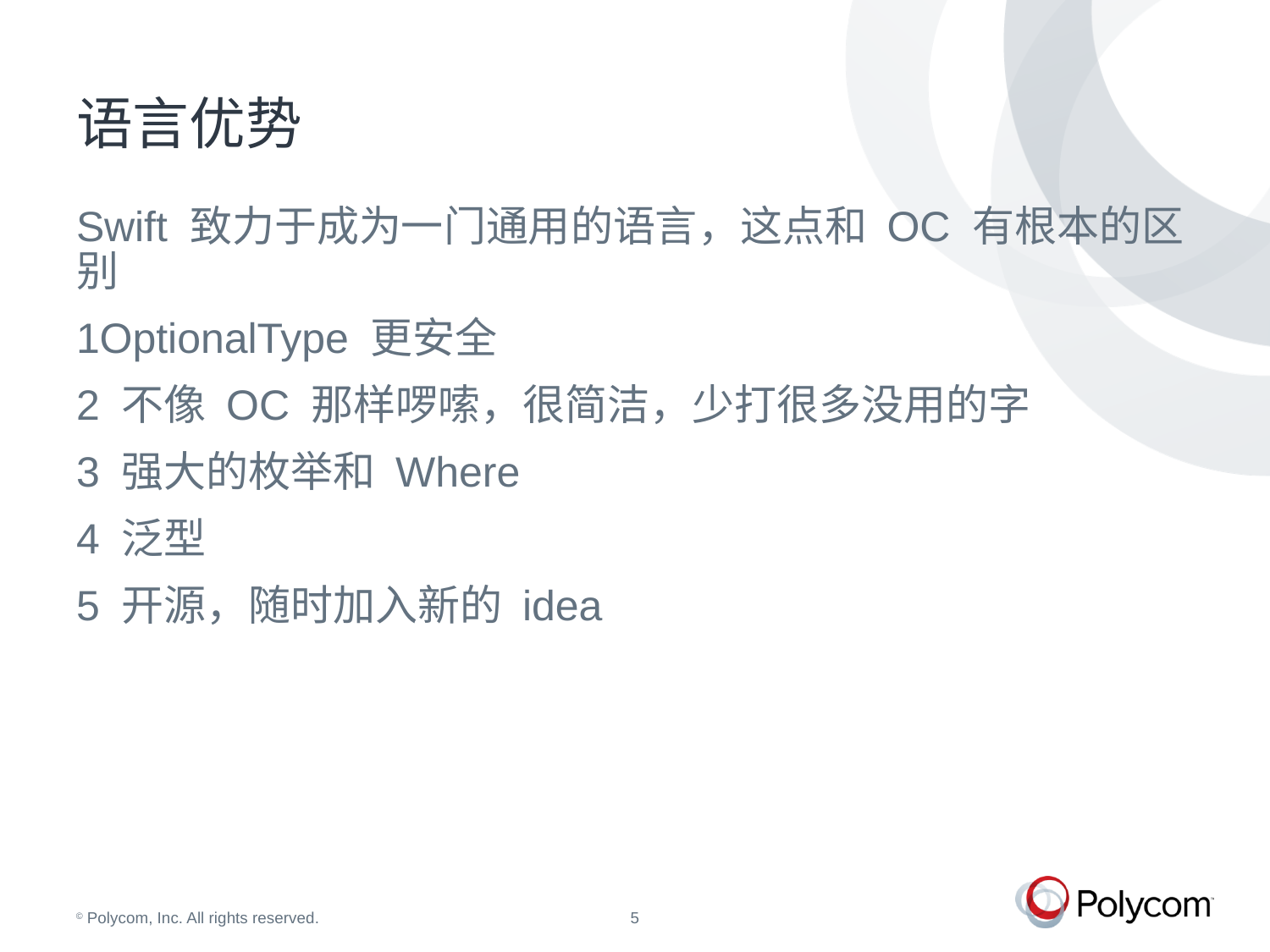

# 语言优势
Swift 致力于成为一门通用的语言，这点和 OC 有根本的区别
1OptionalType 更安全
2 不像 OC 那样啰嗦，很简洁，少打很多没用的字
3 强大的枚举和 Where
4 泛型
5 开源，随时加入新的 idea